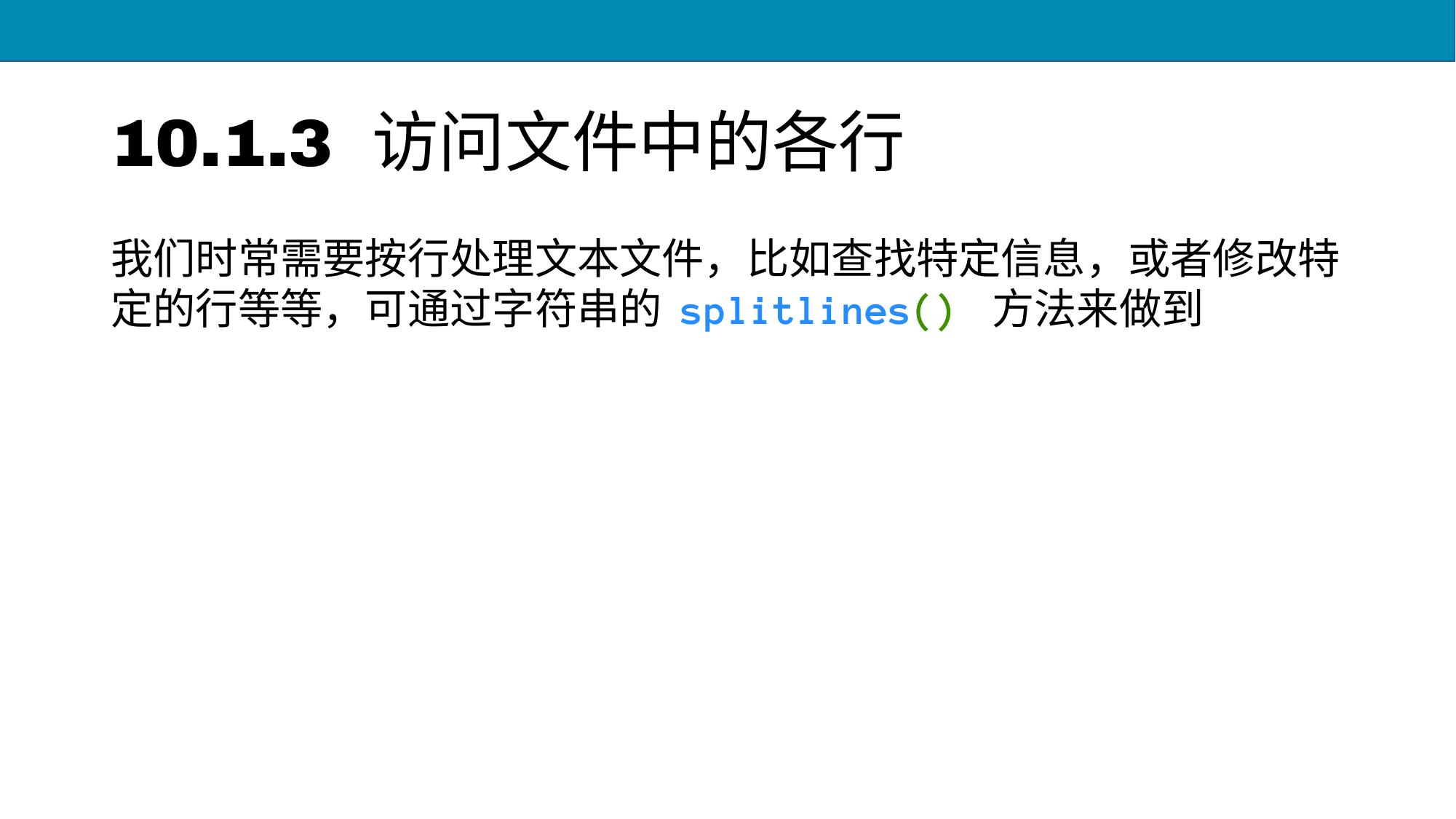

# 10.1.3 访问文件中的各行
我们时常需要按行处理文本文件，比如查找特定信息，或者修改特定的行等等，可通过字符串的 splitlines() 方法来做到